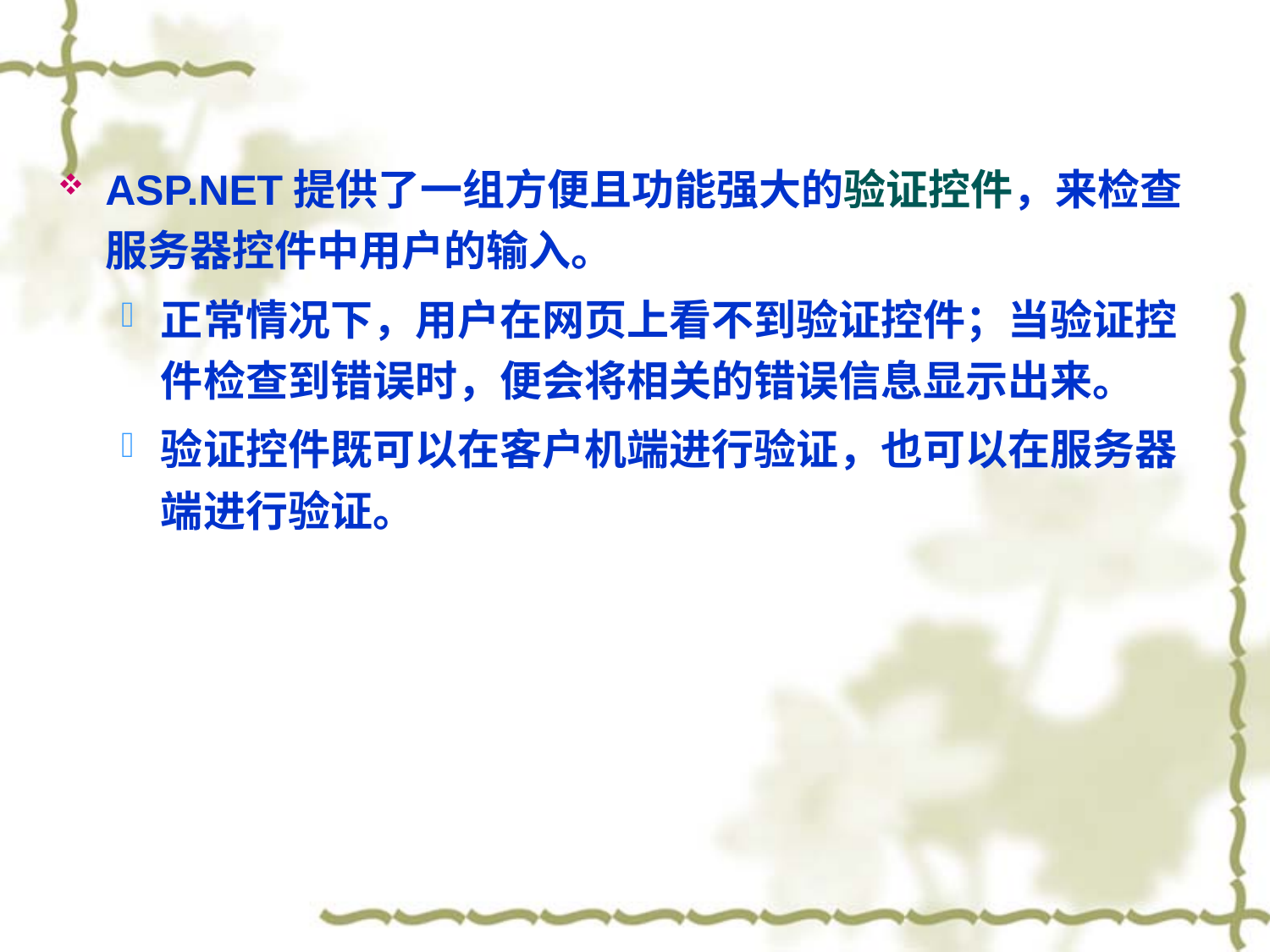

ASP.NET提供了一组方便且功能强大的验证控件，来检查服务器控件中用户的输入。
正常情况下，用户在网页上看不到验证控件；当验证控件检查到错误时，便会将相关的错误信息显示出来。
验证控件既可以在客户机端进行验证，也可以在服务器端进行验证。